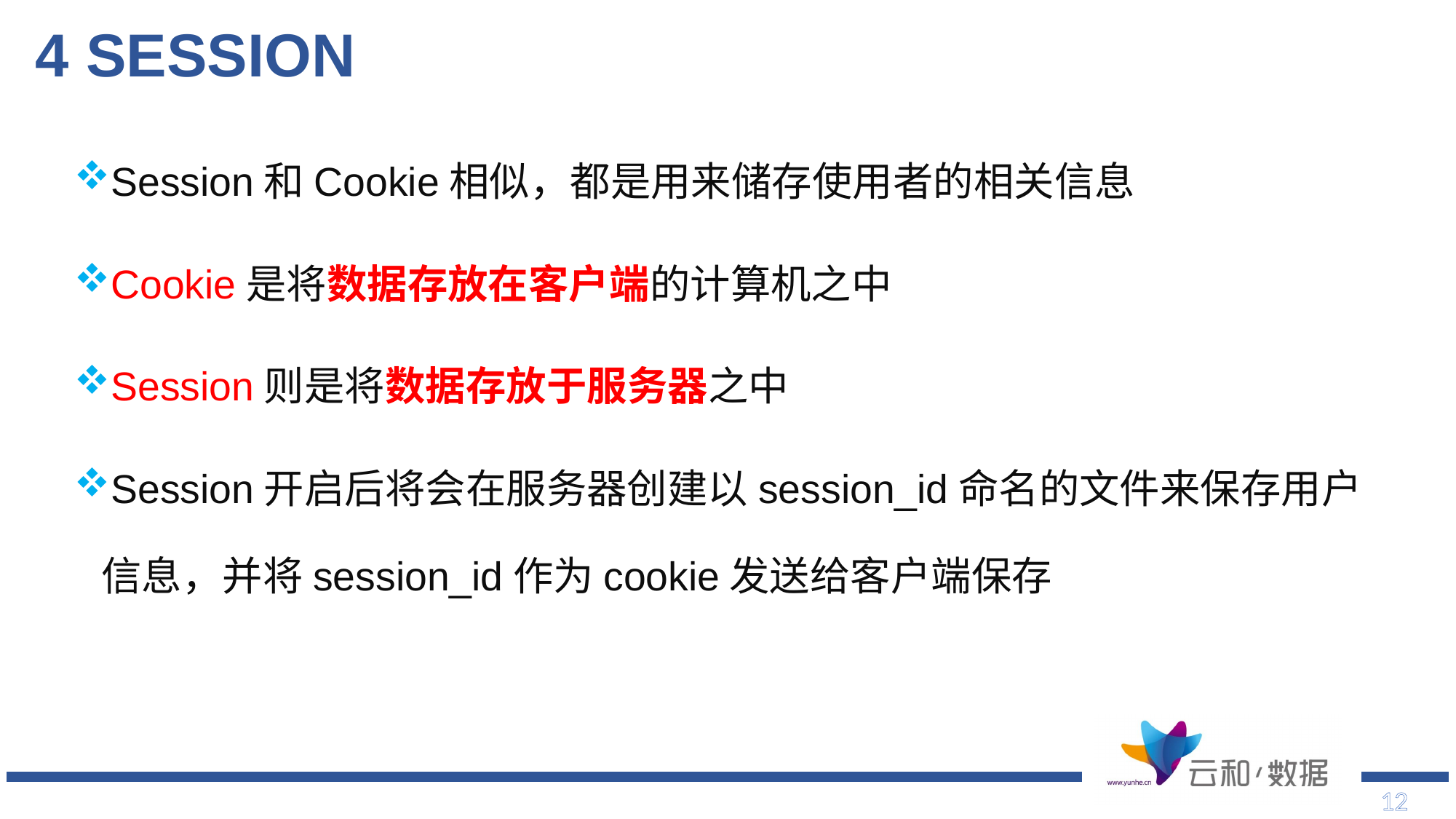

# 4 SESSION
Session和Cookie相似，都是用来储存使用者的相关信息
Cookie是将数据存放在客户端的计算机之中
Session则是将数据存放于服务器之中
Session开启后将会在服务器创建以session_id命名的文件来保存用户信息，并将session_id作为cookie发送给客户端保存